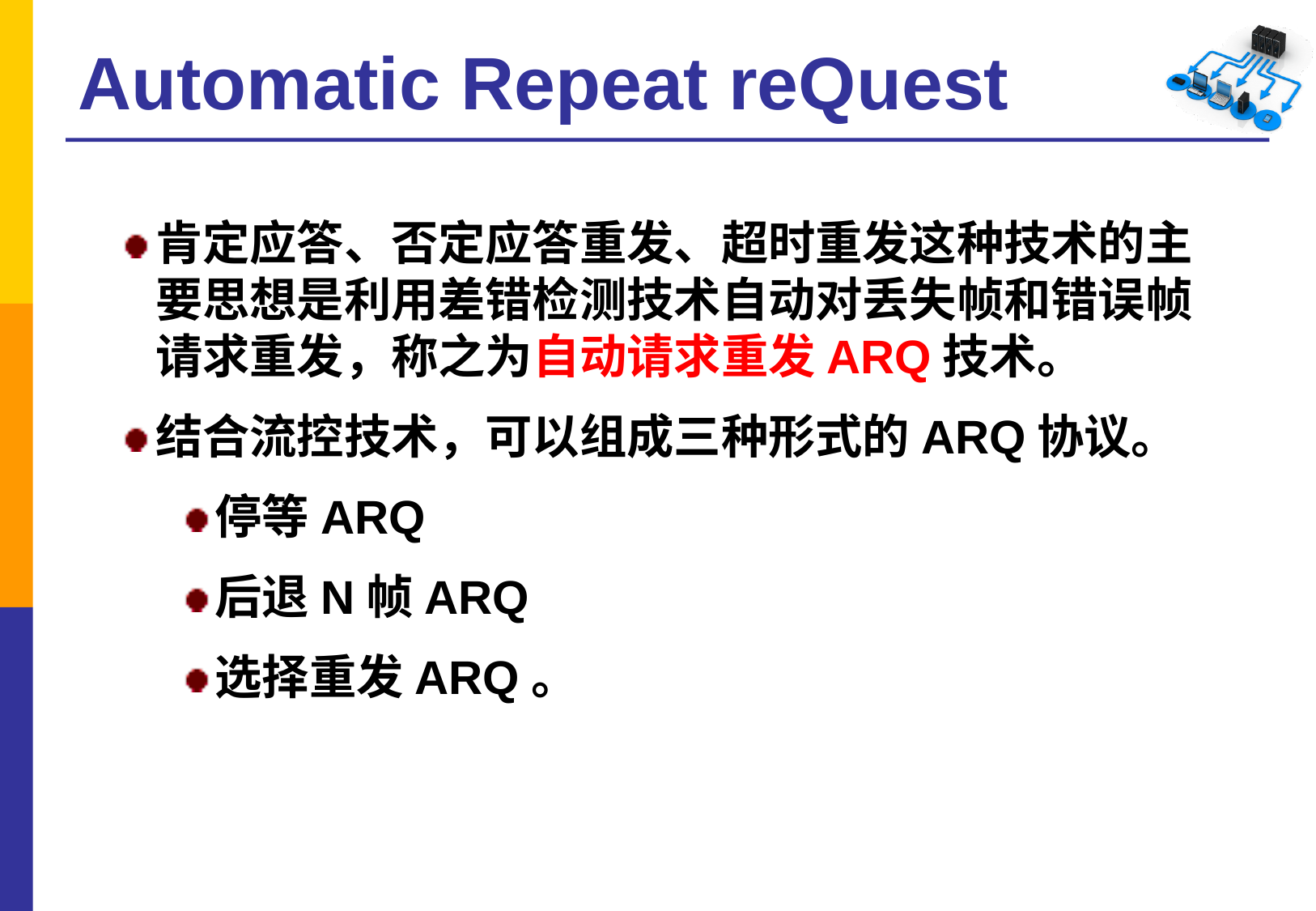

# Automatic Repeat reQuest
肯定应答、否定应答重发、超时重发这种技术的主要思想是利用差错检测技术自动对丢失帧和错误帧请求重发，称之为自动请求重发ARQ技术。
结合流控技术，可以组成三种形式的ARQ协议。
停等ARQ
后退N帧ARQ
选择重发ARQ。